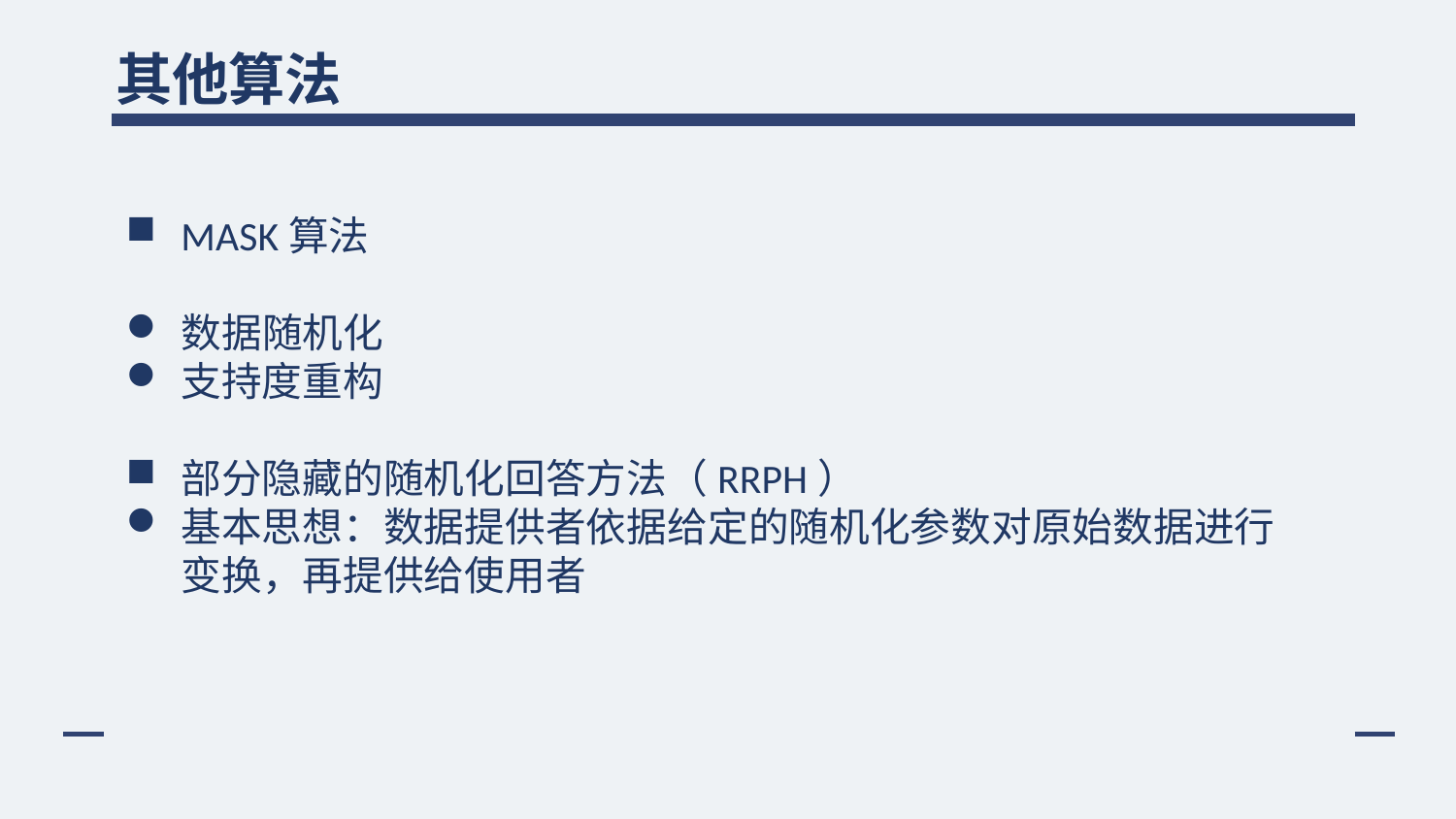

其他算法
MASK算法

数据随机化
支持度重构

部分隐藏的随机化回答方法（RRPH）
基本思想：数据提供者依据给定的随机化参数对原始数据进行变换，再提供给使用者